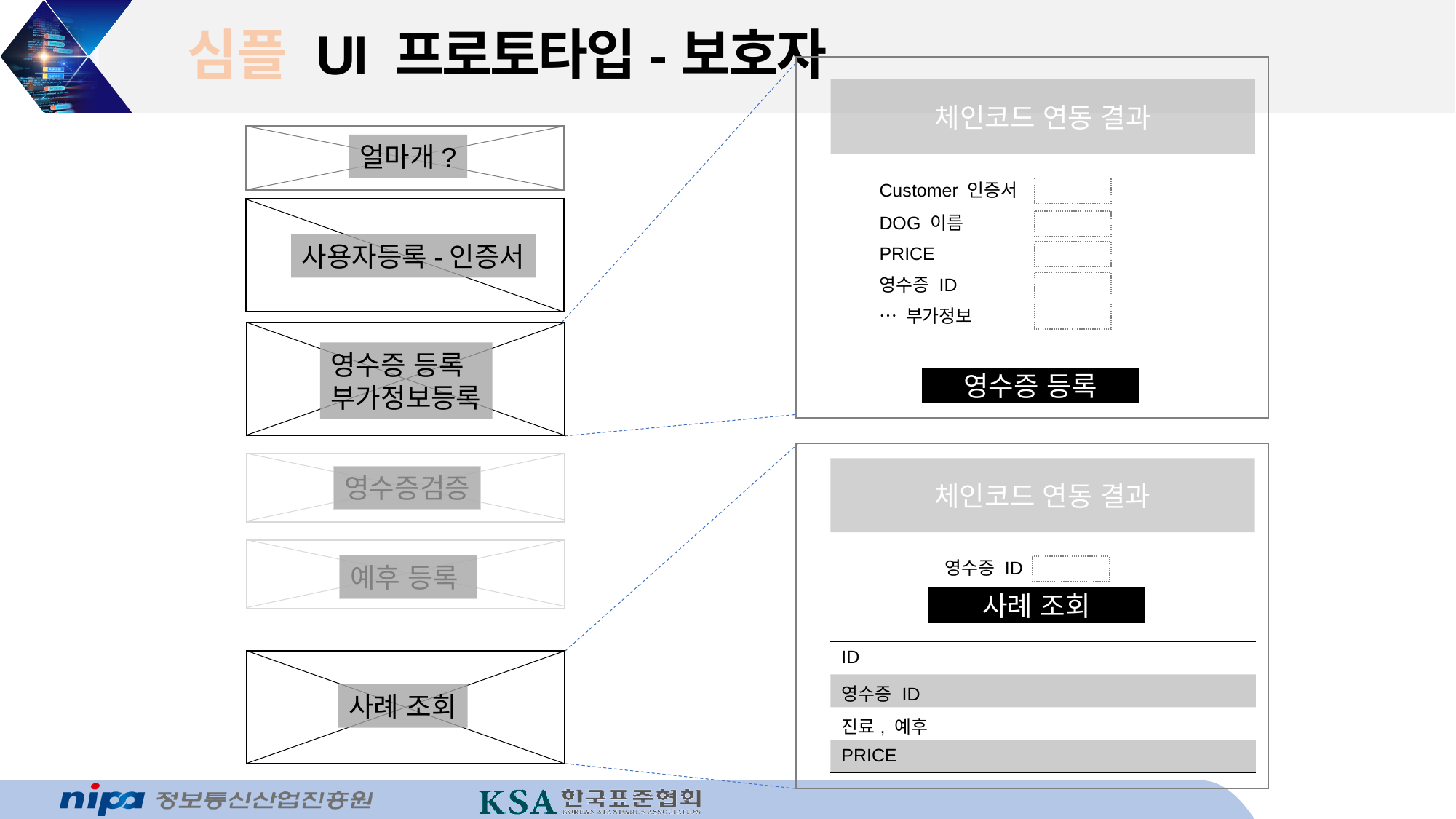

# 심플 UI 프로토타입-보호자

체인코드 연동 결과

얼마개?
Customer 인증서

DOG 이름

사용자등록-인증서
PRICE

영수증 ID

… 부가정보

영수증 등록
부가정보등록
영수증 등록

체인코드 연동 결과
영수증검증

영수증 ID
예후 등록

사례 조회
| ID |  |
| --- | --- |
| 영수증 ID |  |
| 진료, 예후 |  |
| PRICE |  |

사례 조회